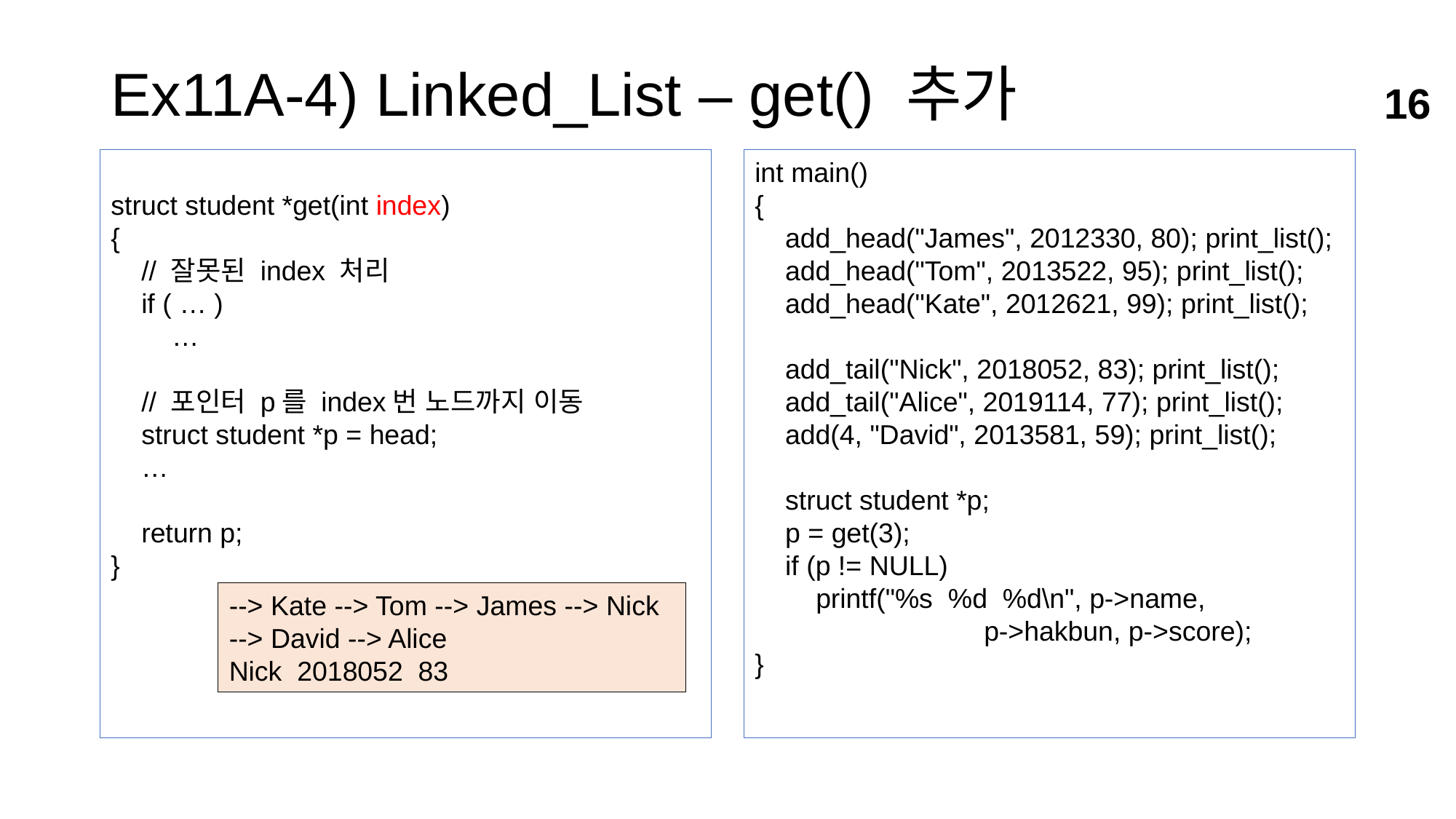

# Ex11A-4) Linked_List – get() 추가
16

struct student *get(int index)
{
    // 잘못된 index 처리
    if ( … )
        …

    // 포인터 p를 index번 노드까지 이동
    struct student *p = head;
    …

    return p;
}
int main()
{
    add_head("James", 2012330, 80); print_list();
    add_head("Tom", 2013522, 95); print_list();
    add_head("Kate", 2012621, 99); print_list();

    add_tail("Nick", 2018052, 83); print_list();
    add_tail("Alice", 2019114, 77); print_list();
    add(4, "David", 2013581, 59); print_list();

    struct student *p;
    p = get(3);
    if (p != NULL)
        printf("%s  %d  %d\n", p->name,
                              p->hakbun, p->score);
}
--> Kate --> Tom --> James --> Nick --> David --> Alice
Nick  2018052  83